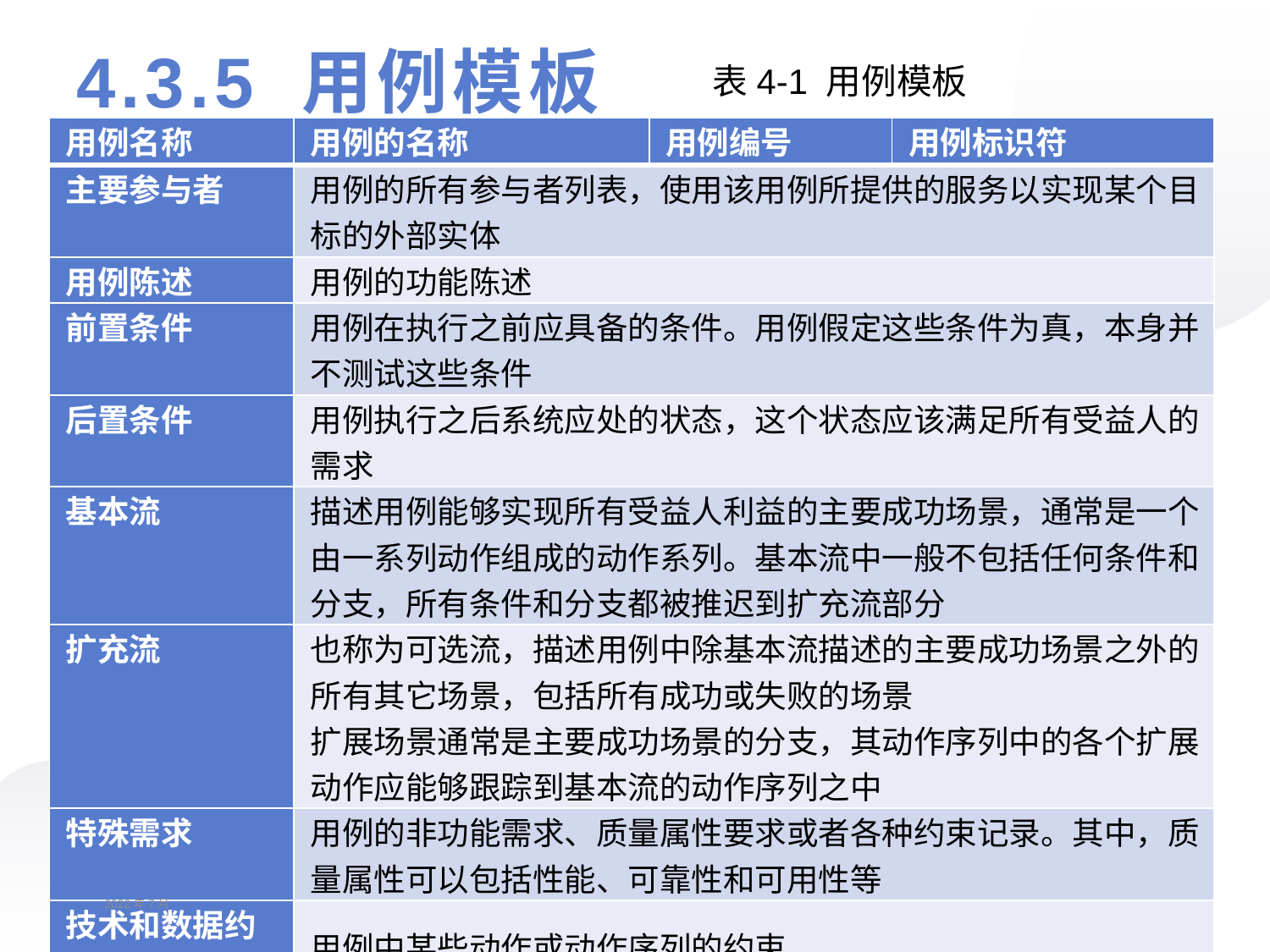

4.3.5 用例模板
表4-1 用例模板
| 用例名称 | 用例的名称 | 用例编号 | 用例标识符 |
| --- | --- | --- | --- |
| 主要参与者 | 用例的所有参与者列表，使用该用例所提供的服务以实现某个目标的外部实体 |  |  |
| 用例陈述 | 用例的功能陈述 |  |  |
| 前置条件 | 用例在执行之前应具备的条件。用例假定这些条件为真，本身并不测试这些条件 |  |  |
| 后置条件 | 用例执行之后系统应处的状态，这个状态应该满足所有受益人的需求 |  |  |
| 基本流 | 描述用例能够实现所有受益人利益的主要成功场景，通常是一个由一系列动作组成的动作系列。基本流中一般不包括任何条件和分支，所有条件和分支都被推迟到扩充流部分 |  |  |
| 扩充流 | 也称为可选流，描述用例中除基本流描述的主要成功场景之外的所有其它场景，包括所有成功或失败的场景 扩展场景通常是主要成功场景的分支，其动作序列中的各个扩展动作应能够跟踪到基本流的动作序列之中 |  |  |
| 特殊需求 | 用例的非功能需求、质量属性要求或者各种约束记录。其中，质量属性可以包括性能、可靠性和可用性等 |  |  |
| 技术和数据约束 | 用例中某些动作或动作序列的约束 |  |  |
| 尚未解决的问题 | 本用例遗留的一些问题 |  |  |

2022年7月
辽宁科技大学计算机与软件工程学院
48